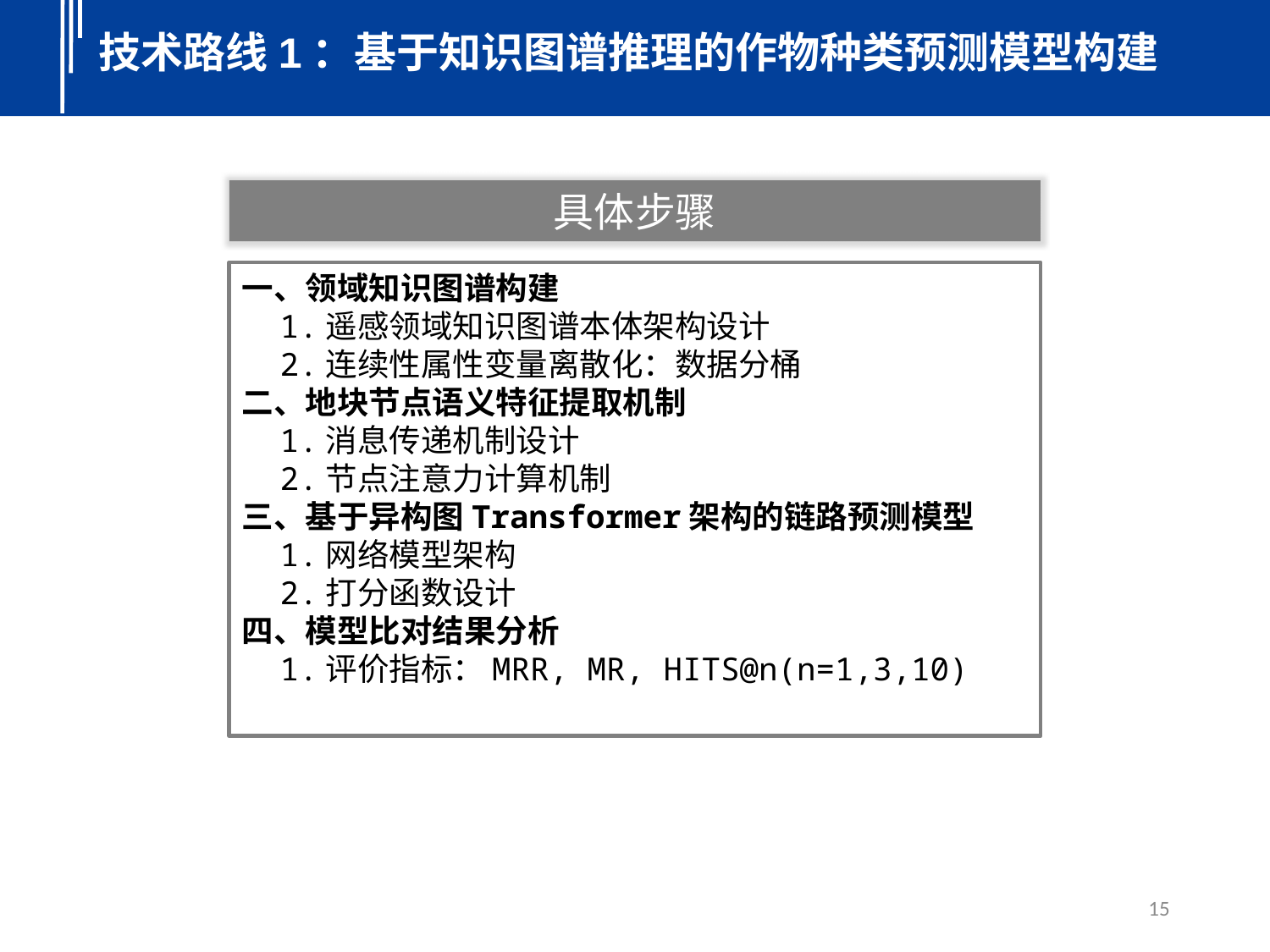

技术路线1：基于知识图谱推理的作物种类预测模型构建
具体步骤
一、领域知识图谱构建
  1.遥感领域知识图谱本体架构设计
  2.连续性属性变量离散化：数据分桶
二、地块节点语义特征提取机制
  1.消息传递机制设计
  2.节点注意力计算机制
三、基于异构图Transformer架构的链路预测模型
  1.网络模型架构
  2.打分函数设计
四、模型比对结果分析
  1.评价指标：MRR, MR, HITS@n(n=1,3,10)

15